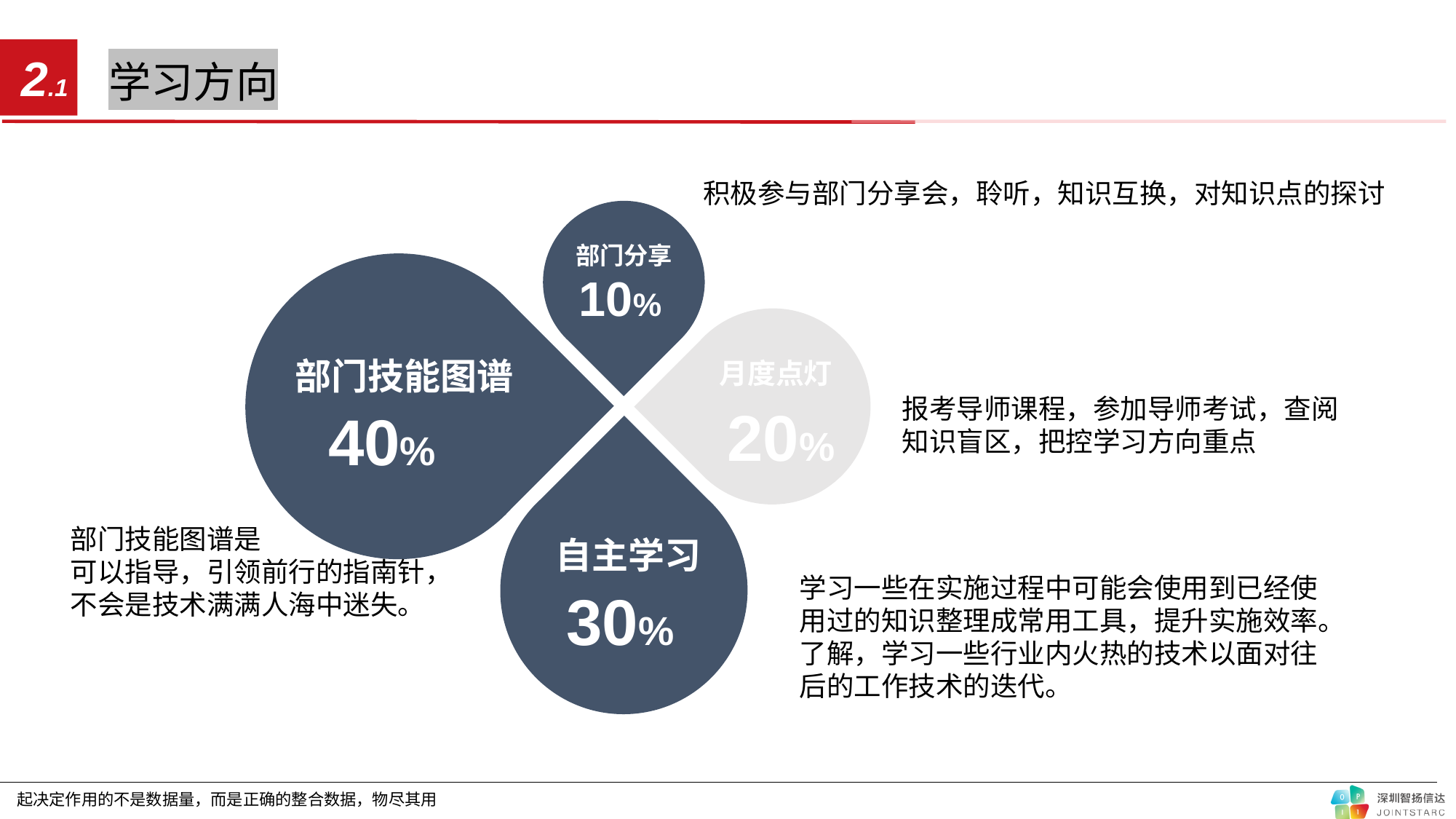

2.1
学习方向
积极参与部门分享会，聆听，知识互换，对知识点的探讨

部门分享
10%

部门技能图谱
40%

月度点灯
20%
报考导师课程，参加导师考试，查阅
知识盲区，把控学习方向重点

自主学习
30%
部门技能图谱是
可以指导，引领前行的指南针，
不会是技术满满人海中迷失。
学习一些在实施过程中可能会使用到已经使用过的知识整理成常用工具，提升实施效率。
了解，学习一些行业内火热的技术以面对往后的工作技术的迭代。